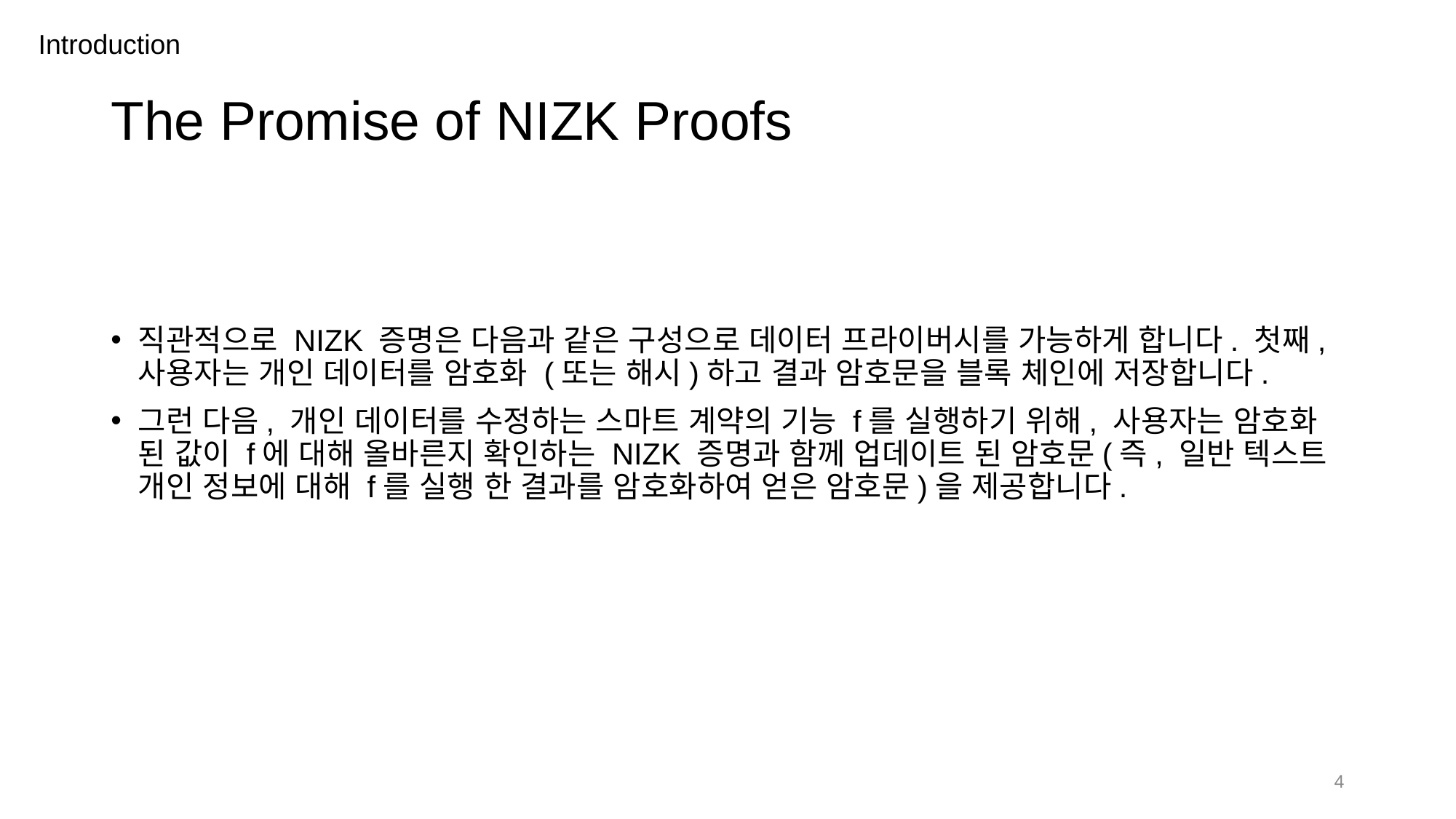

Introduction
# The Promise of NIZK Proofs
직관적으로 NIZK 증명은 다음과 같은 구성으로 데이터 프라이버시를 가능하게 합니다. 첫째, 사용자는 개인 데이터를 암호화 (또는 해시)하고 결과 암호문을 블록 체인에 저장합니다.
그런 다음, 개인 데이터를 수정하는 스마트 계약의 기능 f를 실행하기 위해, 사용자는 암호화 된 값이 f에 대해 올바른지 확인하는 NIZK 증명과 함께 업데이트 된 암호문(즉, 일반 텍스트 개인 정보에 대해 f를 실행 한 결과를 암호화하여 얻은 암호문)을 제공합니다.
4